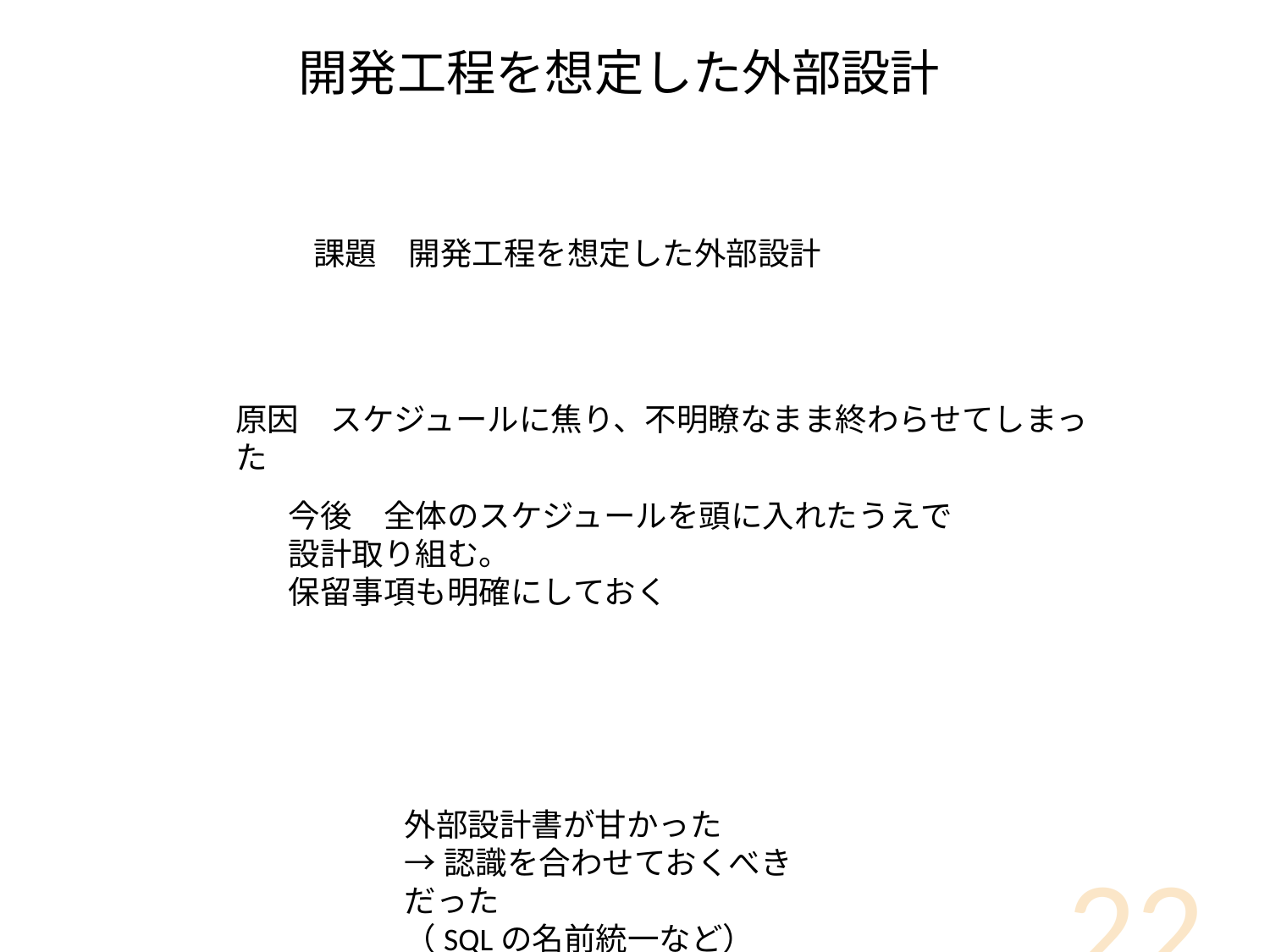

開発工程を想定した外部設計
課題　開発工程を想定した外部設計
原因　スケジュールに焦り、不明瞭なまま終わらせてしまった
今後　全体のスケジュールを頭に入れたうえで設計取り組む。
保留事項も明確にしておく
外部設計書が甘かった
→認識を合わせておくべきだった
（SQLの名前統一など）
22